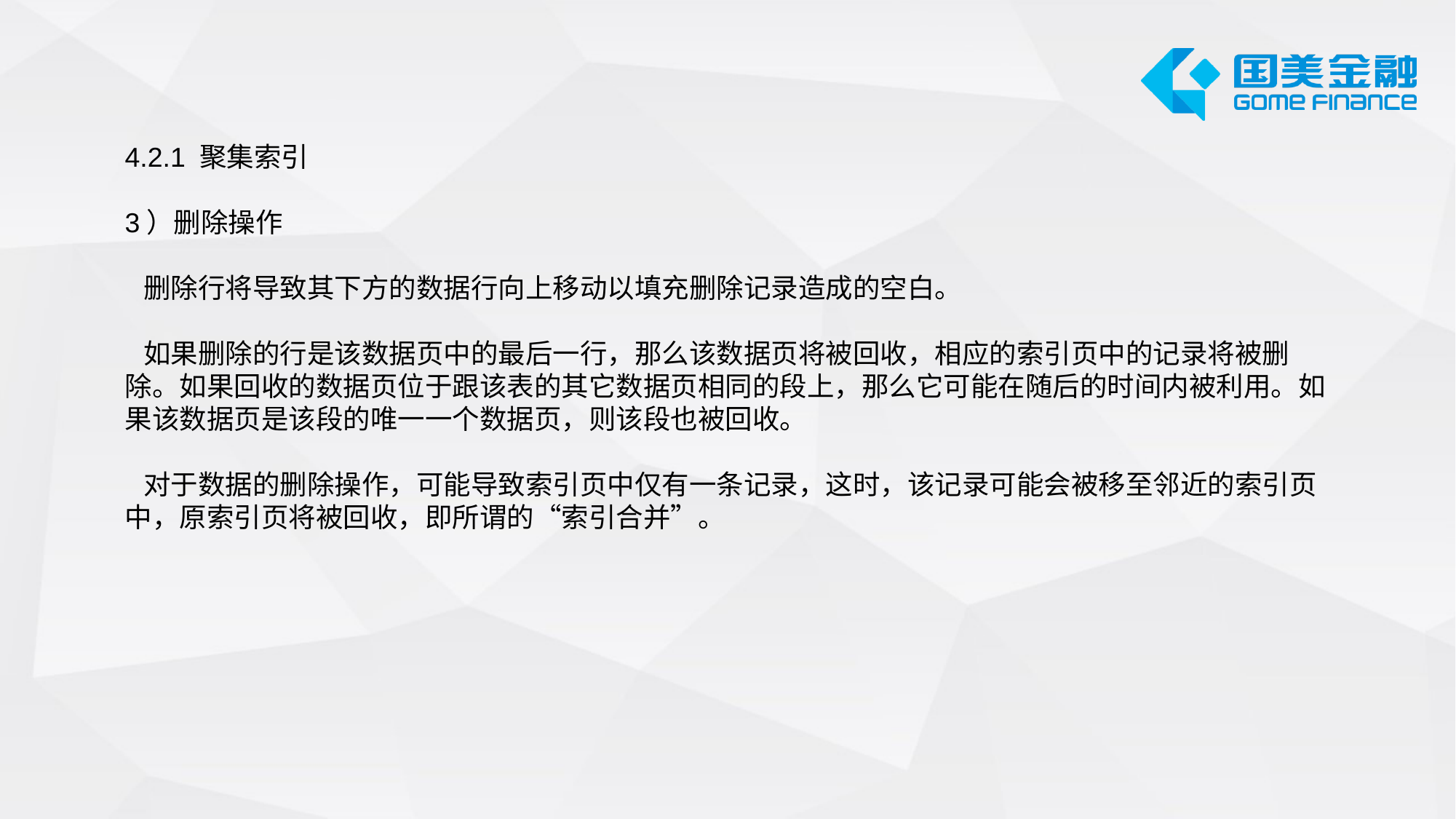

4.2.1 聚集索引

3）删除操作

  删除行将导致其下方的数据行向上移动以填充删除记录造成的空白。

  如果删除的行是该数据页中的最后一行，那么该数据页将被回收，相应的索引页中的记录将被删除。如果回收的数据页位于跟该表的其它数据页相同的段上，那么它可能在随后的时间内被利用。如果该数据页是该段的唯一一个数据页，则该段也被回收。

  对于数据的删除操作，可能导致索引页中仅有一条记录，这时，该记录可能会被移至邻近的索引页中，原索引页将被回收，即所谓的“索引合并”。